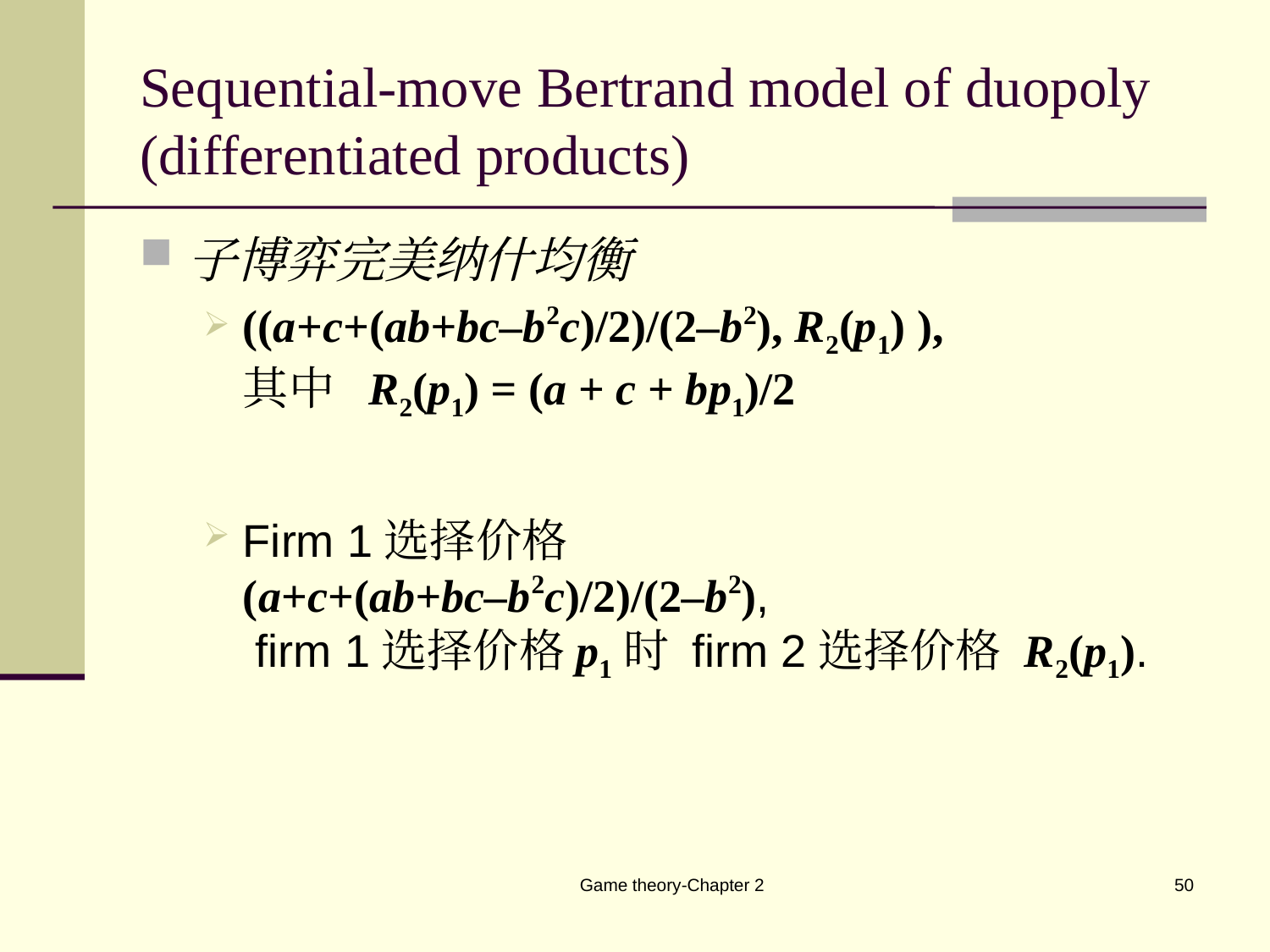

# Sequential-move Bertrand model of duopoly (differentiated products)
子博弈完美纳什均衡
((a+c+(ab+bc–b2c)/2)/(2–b2), R2(p1) ),
其中  R2(p1) = (a + c + bp1)/2

Firm 1选择价格
(a+c+(ab+bc–b2c)/2)/(2–b2),
 firm 1选择价格p1时 firm 2选择价格 R2(p1).
Game theory-Chapter 2
50